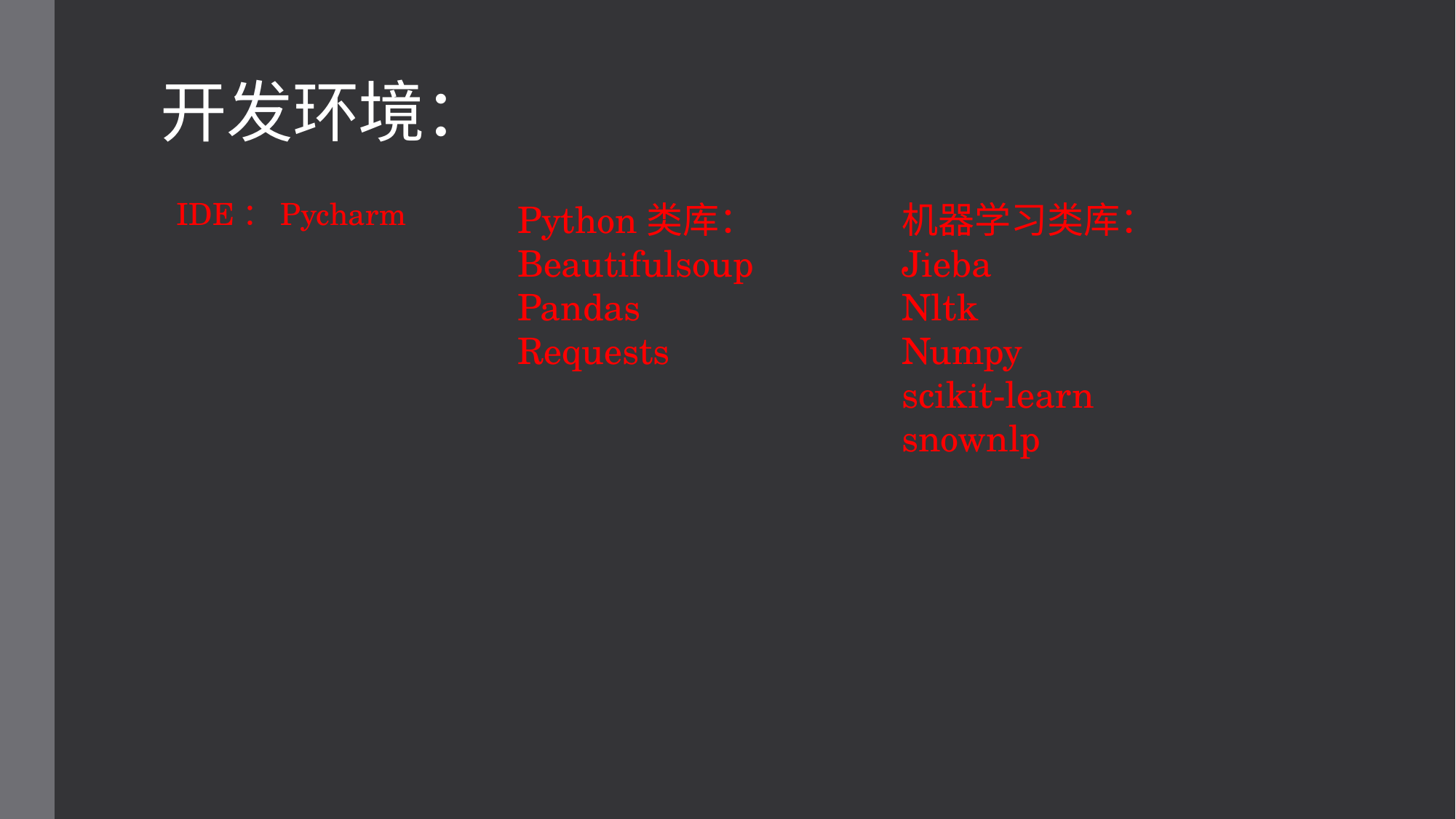

# 开发环境：
Python类库：
Beautifulsoup
Pandas
Requests

机器学习类库：
Jieba
Nltk
Numpy
scikit-learn
snownlp

IDE：Pycharm